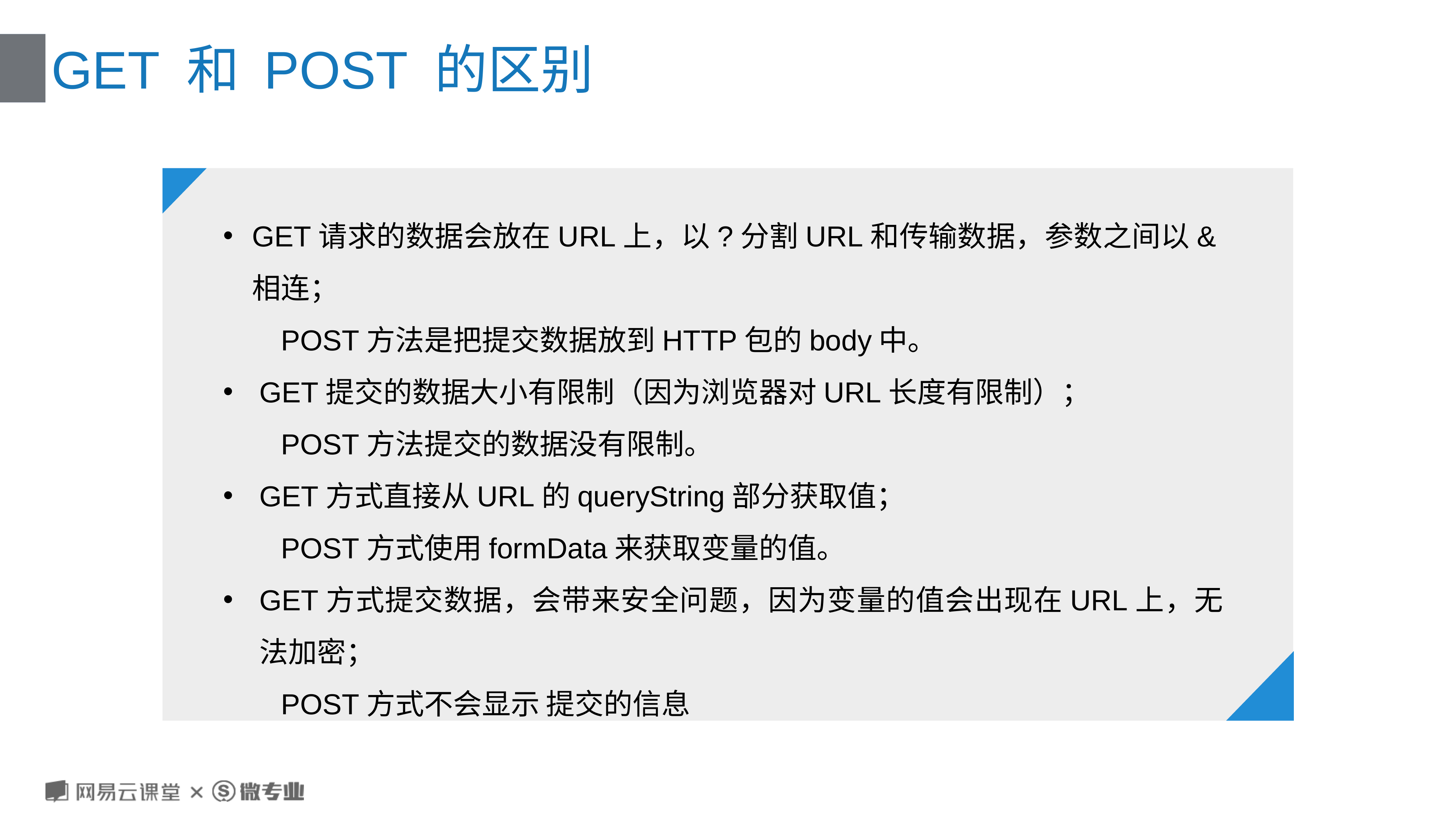

# GET 和 POST 的区别

GET请求的数据会放在URL上，以?分割URL和传输数据，参数之间以&相连；
	POST方法是把提交数据放到HTTP包的body中。
GET提交的数据大小有限制（因为浏览器对URL长度有限制）；
	POST方法提交的数据没有限制。
GET方式直接从URL的queryString部分获取值；
	POST方式使用formData来获取变量的值。
GET方式提交数据，会带来安全问题，因为变量的值会出现在URL上，无法加密；
	POST方式不会显示 提交的信息